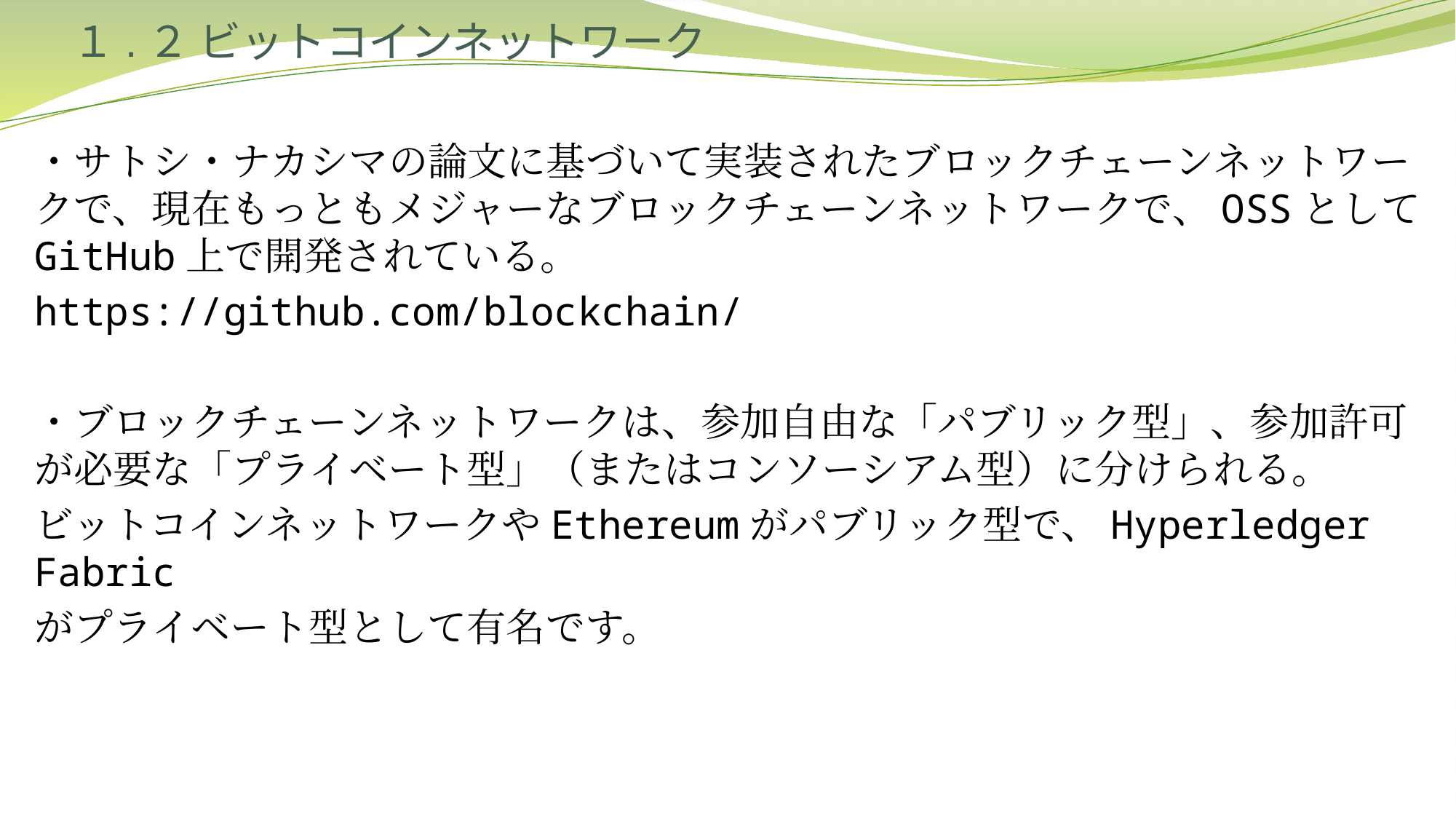

# １.２ ビットコインネットワーク
・サトシ・ナカシマの論文に基づいて実装されたブロックチェーンネットワークで、現在もっともメジャーなブロックチェーンネットワークで、OSSとしてGitHub上で開発されている。
https://github.com/blockchain/

・ブロックチェーンネットワークは、参加自由な「パブリック型」、参加許可が必要な「プライベート型」（またはコンソーシアム型）に分けられる。
ビットコインネットワークやEthereumがパブリック型で、Hyperledger Fabric
がプライベート型として有名です。